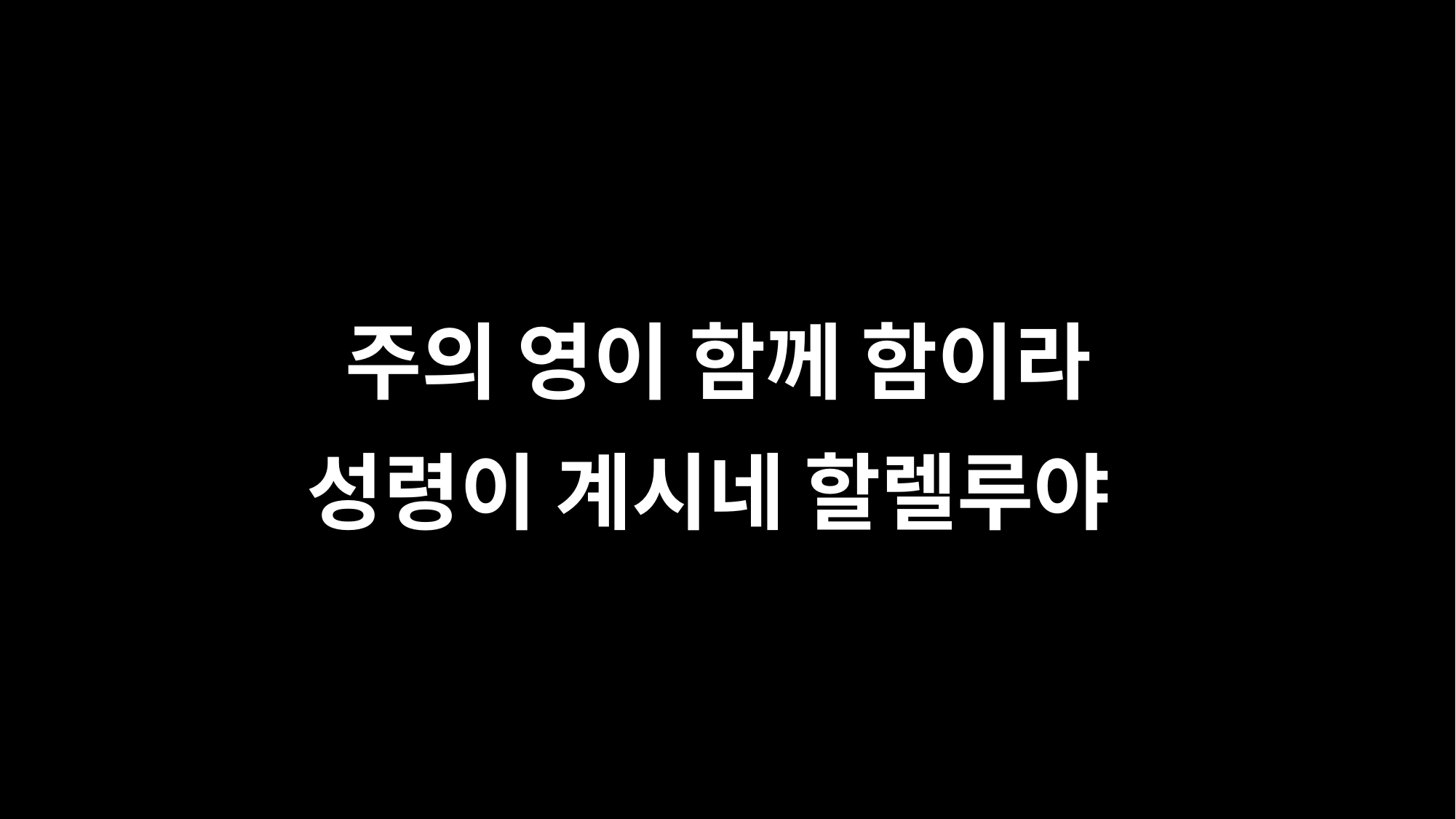

주의 영이 함께 함이라
성령이 계시네 할렐루야